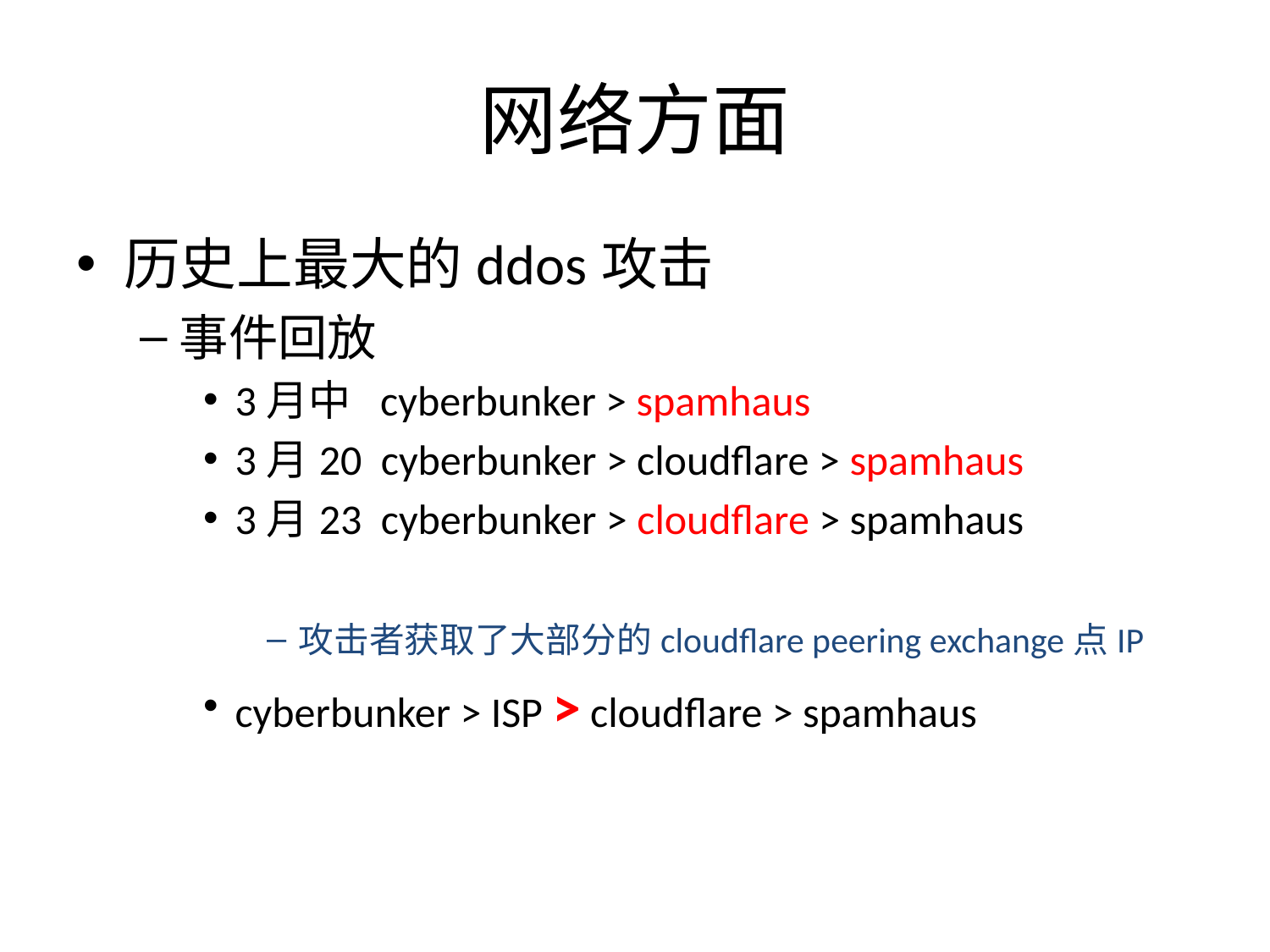

# 网络方面
历史上最大的ddos攻击
事件回放
3月中  cyberbunker > spamhaus
3月20  cyberbunker > cloudflare > spamhaus
3月23  cyberbunker > cloudflare > spamhaus

攻击者获取了大部分的cloudflare peering exchange点IP
cyberbunker > ISP > cloudflare > spamhaus